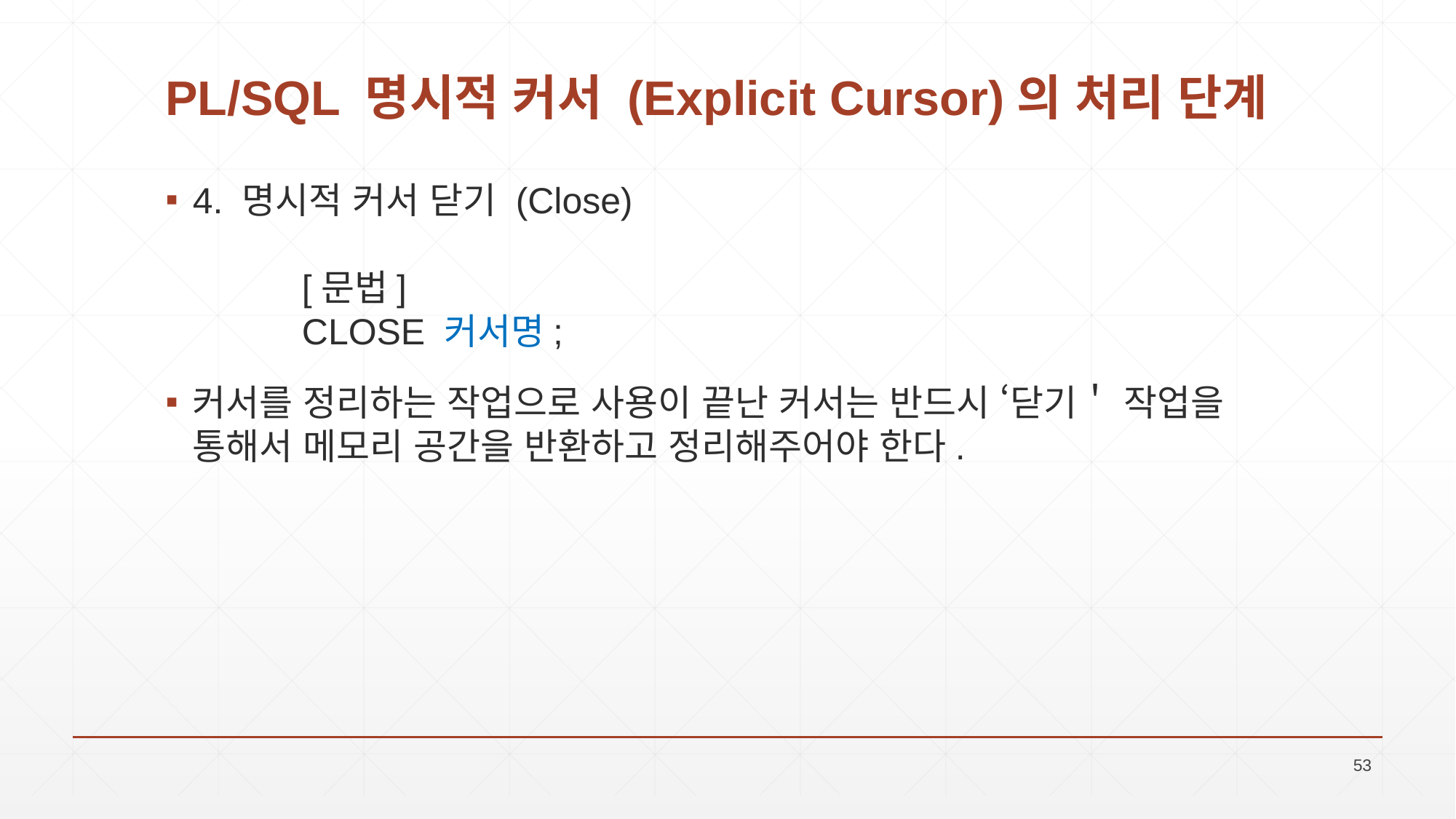

# PL/SQL 명시적 커서 (Explicit Cursor)의 처리 단계
4. 명시적 커서 닫기 (Close)
	[문법]
	CLOSE 커서명;
커서를 정리하는 작업으로 사용이 끝난 커서는 반드시 ‘닫기＇ 작업을 통해서 메모리 공간을 반환하고 정리해주어야 한다.
53